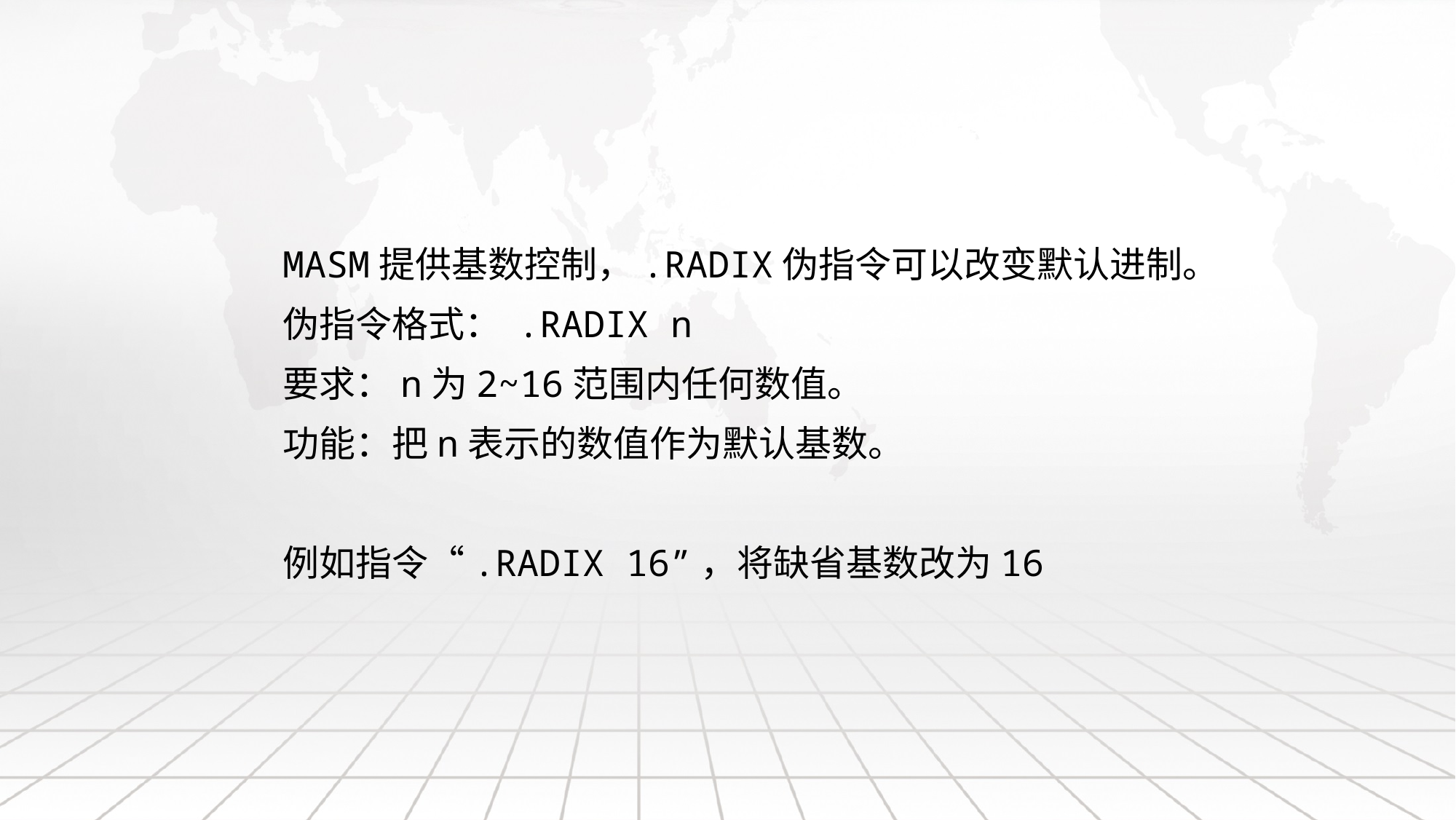

MASM提供基数控制，.RADIX伪指令可以改变默认进制。
伪指令格式： .RADIX n
要求：n为2~16范围内任何数值。
功能：把n表示的数值作为默认基数。

例如指令“.RADIX 16”，将缺省基数改为16